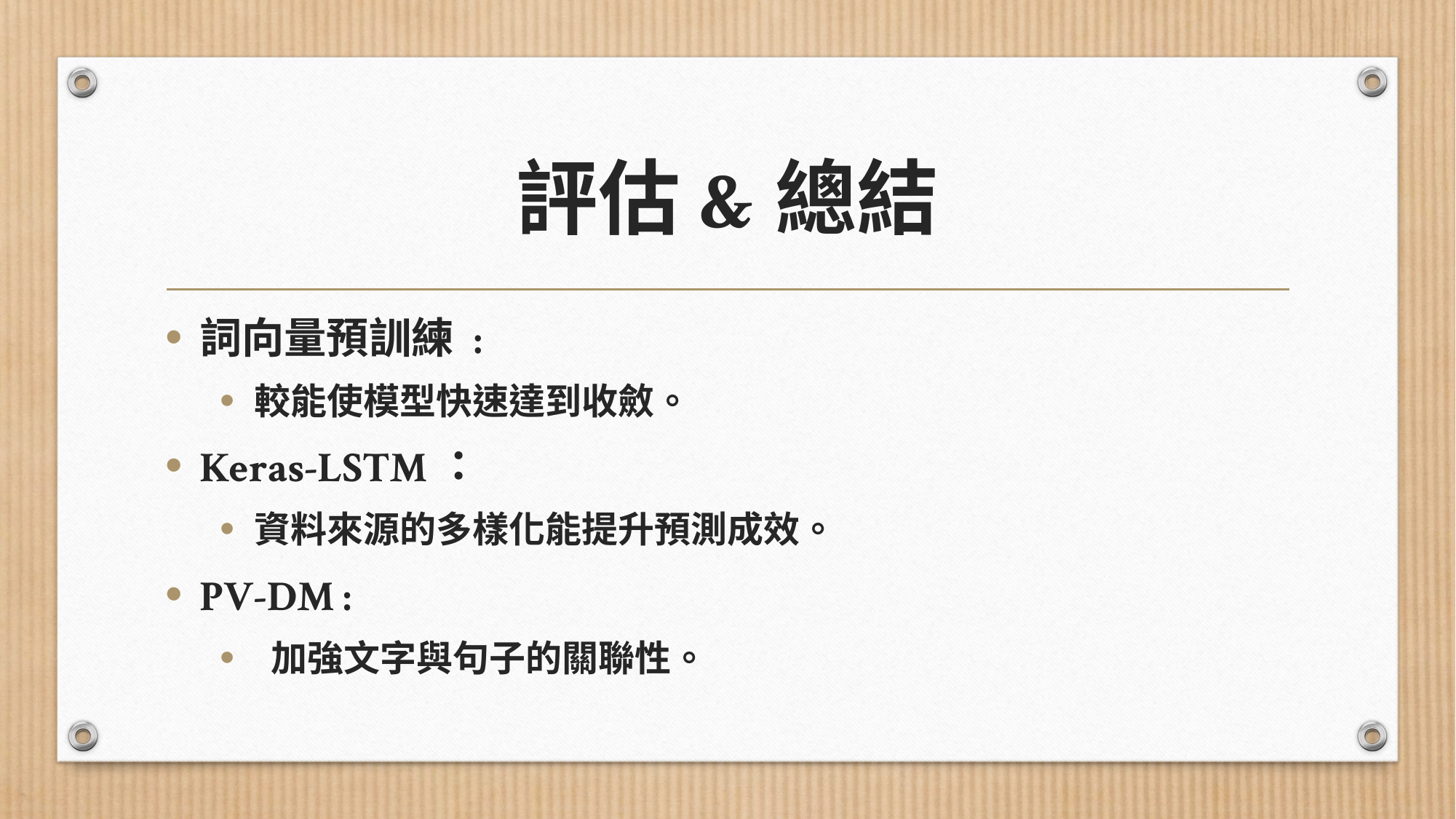

# 評估&總結
詞向量預訓練 :
較能使模型快速達到收斂。
Keras-LSTM：
資料來源的多樣化能提升預測成效。
PV-DM :
 加強文字與句子的關聯性。